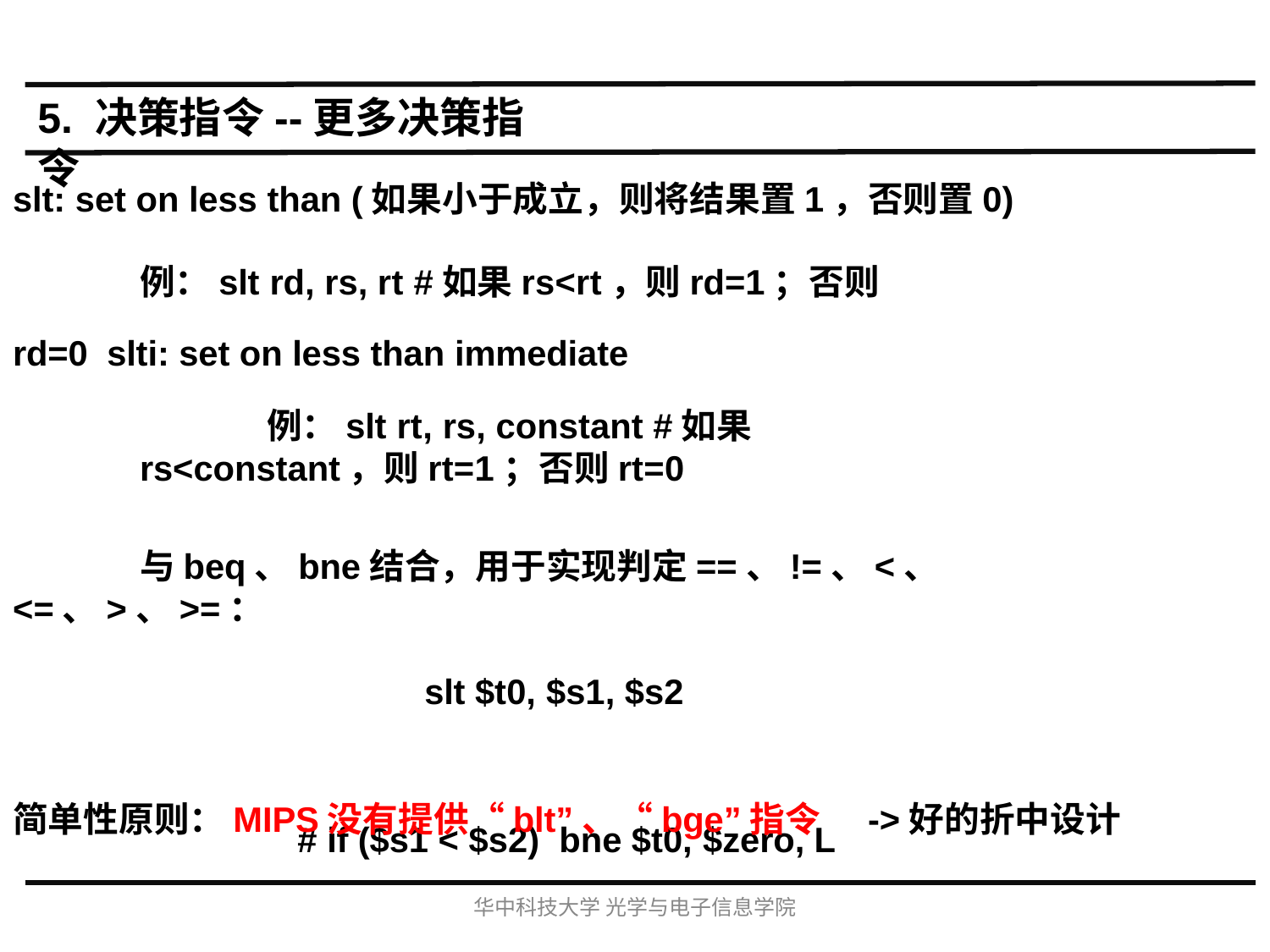

# 5. 决策指令--更多决策指令
slt: set on less than (如果小于成立，则将结果置1，否则置0)
例：slt rd, rs, rt #如果rs<rt，则rd=1；否则rd=0  slti: set on less than immediate
例：slt rt, rs, constant #如果rs<constant，则rt=1；否则rt=0

与beq、bne结合，用于实现判定==、!=、<、<=、>、>=：
slt $t0, $s1, $s2	# if ($s1 < $s2)  bne $t0, $zero, L		#	branch to L
简单性原则：MIPS没有提供“blt”、“bge”指令
->好的折中设计
华中科技大学光学与电子信息学院